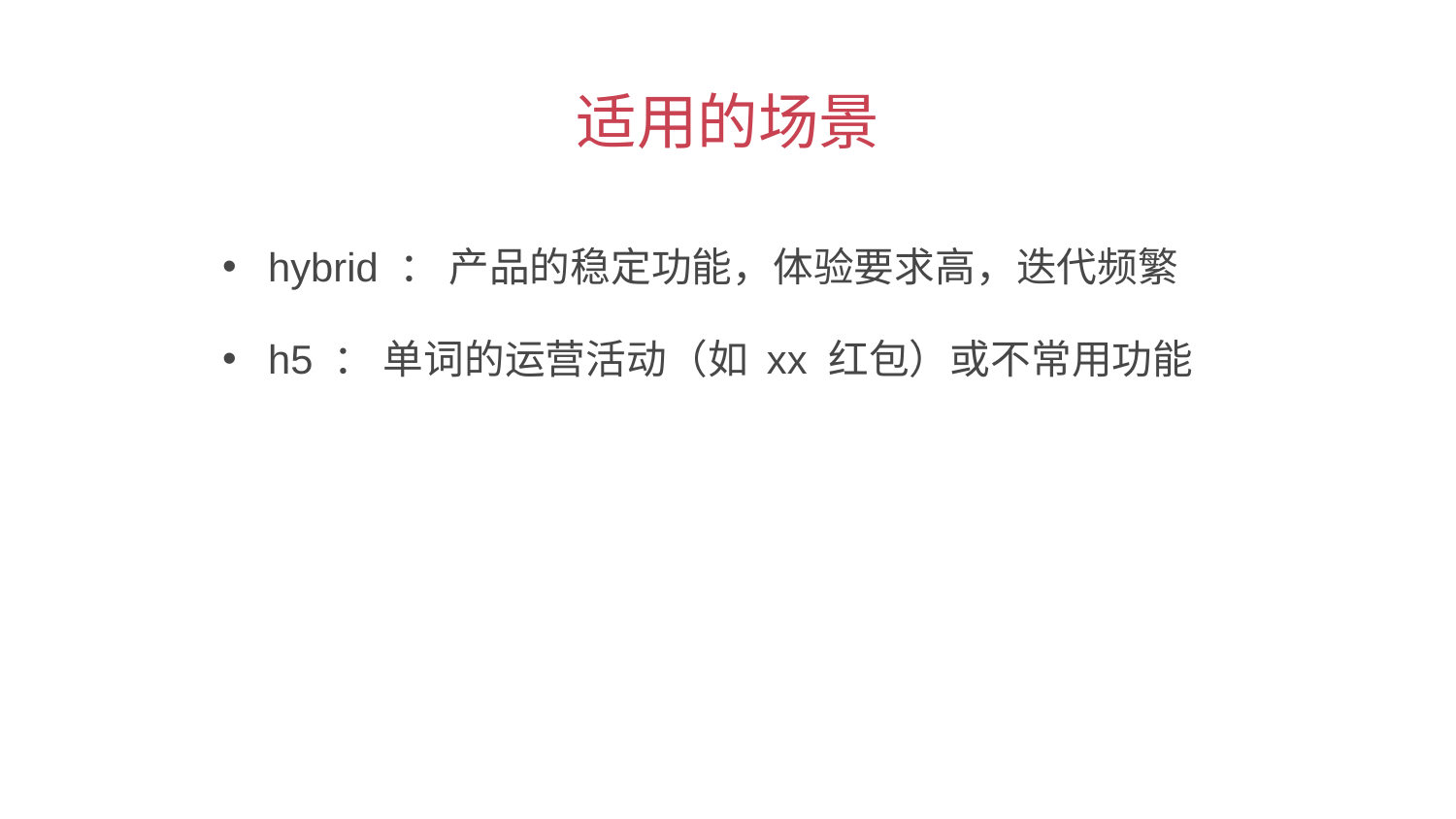

适用的场景
 hybrid ： 产品的稳定功能，体验要求高，迭代频繁
 h5 ： 单词的运营活动（如 xx 红包）或不常用功能